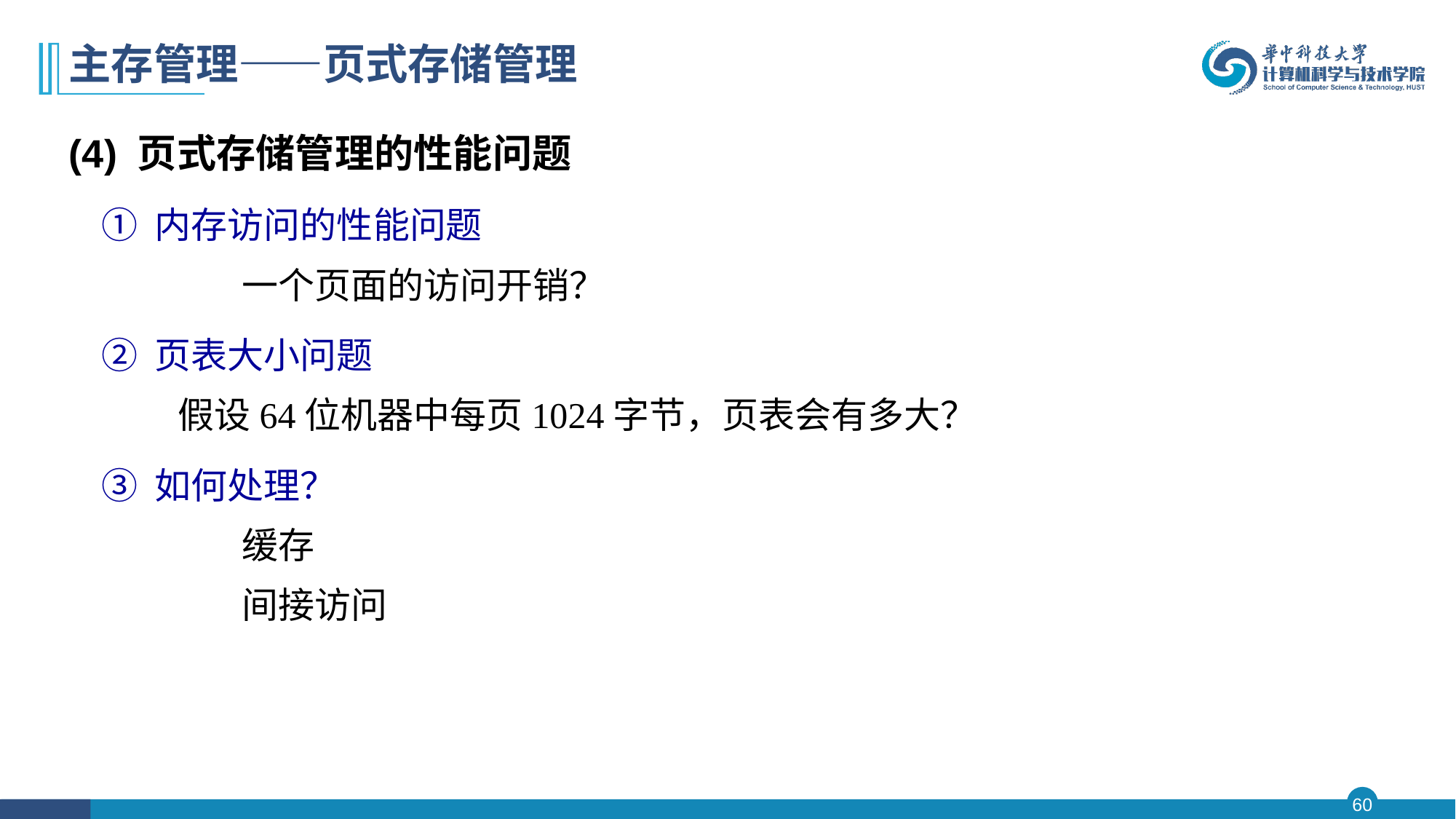

# 主存管理——页式存储管理
(4) 页式存储管理的性能问题
    ① 内存访问的性能问题
		一个页面的访问开销？
    ② 页表大小问题
	假设64位机器中每页1024字节，页表会有多大？
    ③ 如何处理？
		缓存
		间接访问